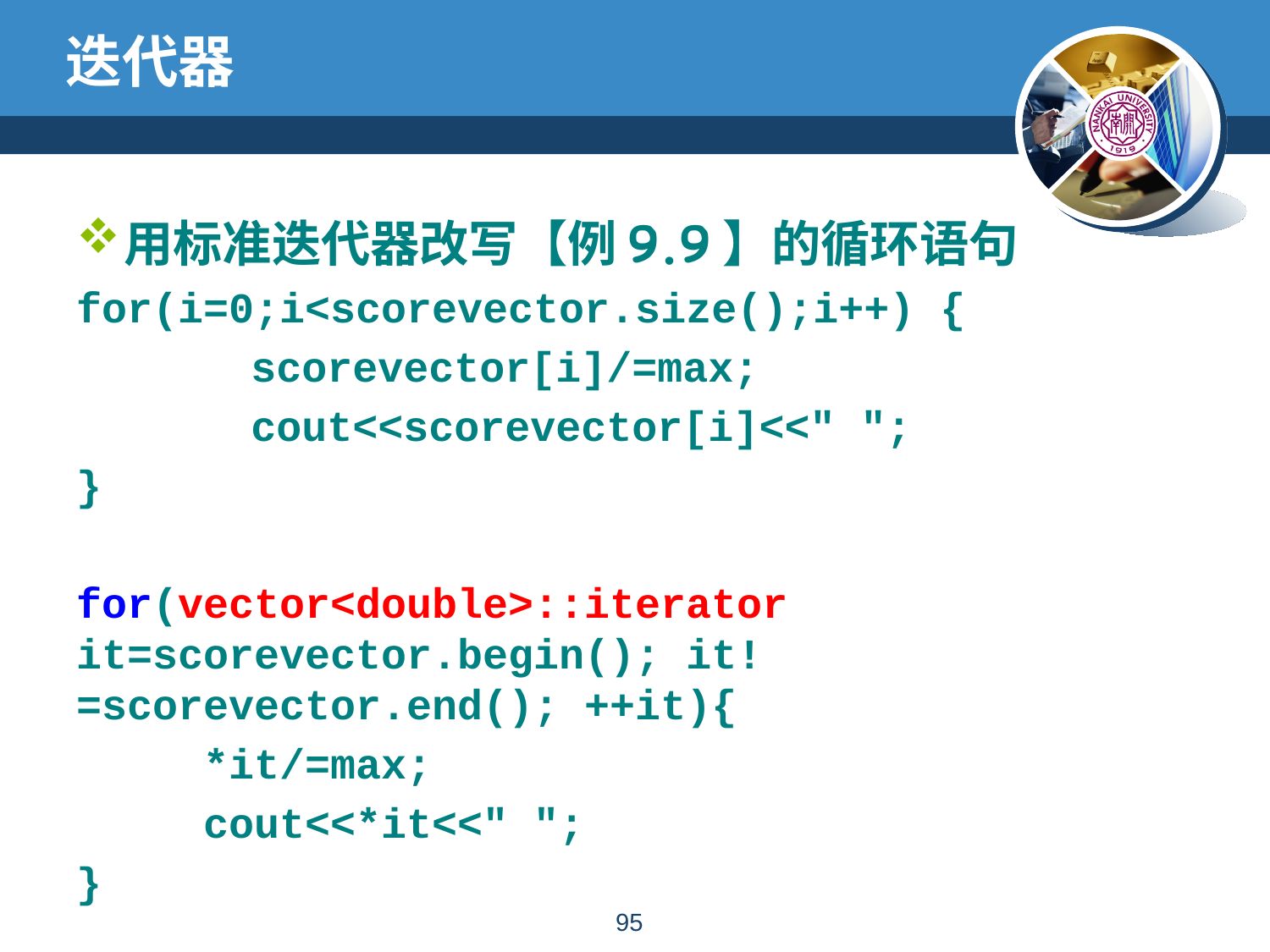

# 迭代器
用标准迭代器改写【例9.9】的循环语句
for(i=0;i<scorevector.size();i++) {
		scorevector[i]/=max;
  	cout<<scorevector[i]<<" ";
}

for(vector<double>::iterator it=scorevector.begin(); it!=scorevector.end(); ++it){
	*it/=max;
    	cout<<*it<<" ";
}

95